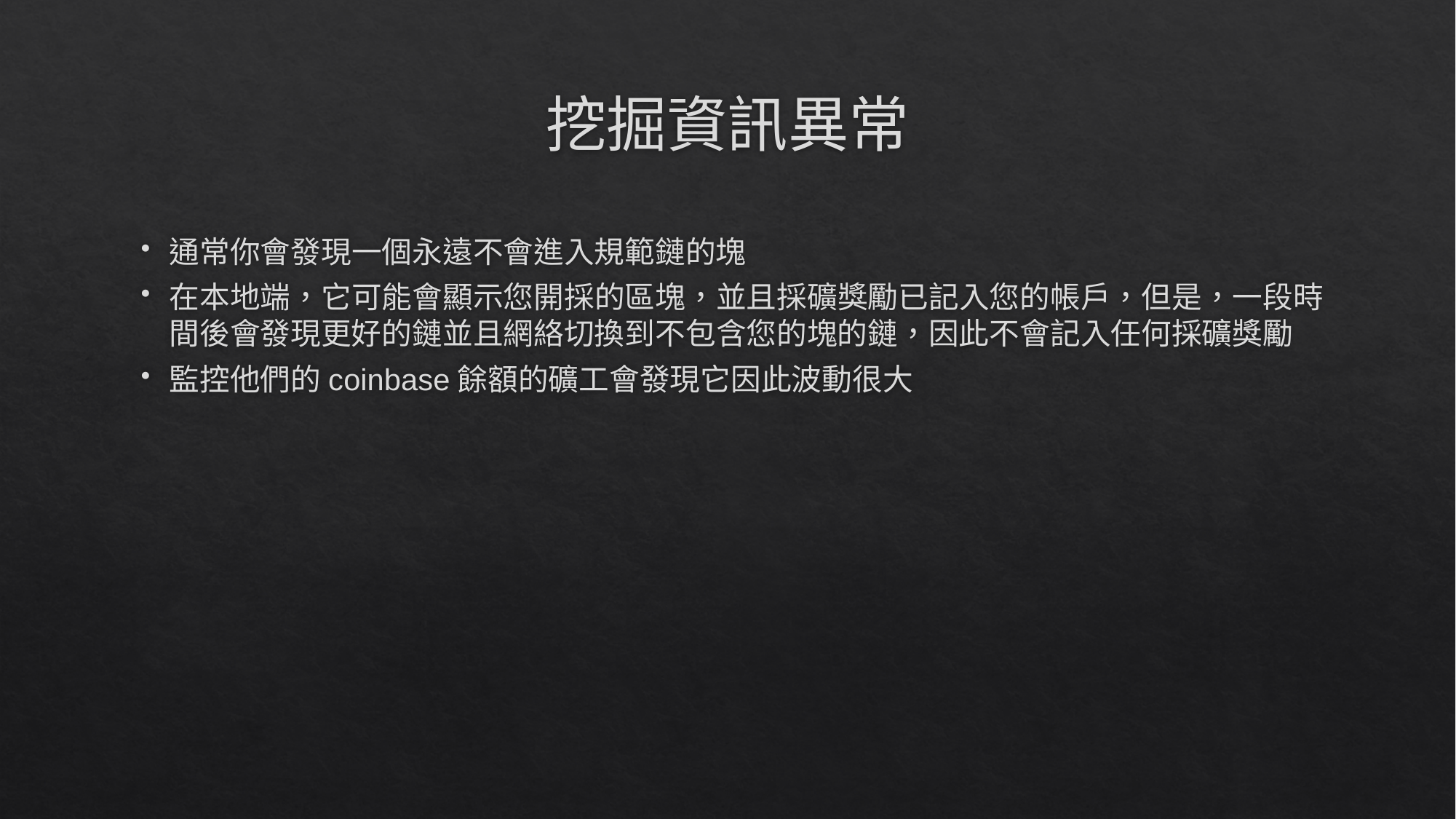

# 挖掘資訊異常
通常你會發現一個永遠不會進入規範鏈的塊
在本地端，它可能會顯示您開採的區塊，並且採礦獎勵已記入您的帳戶，但是，一段時間後會發現更好的鏈並且網絡切換到不包含您的塊的鏈，因此不會記入任何採礦獎勵
監控他們的coinbase餘額的礦工會發現它因此波動很大